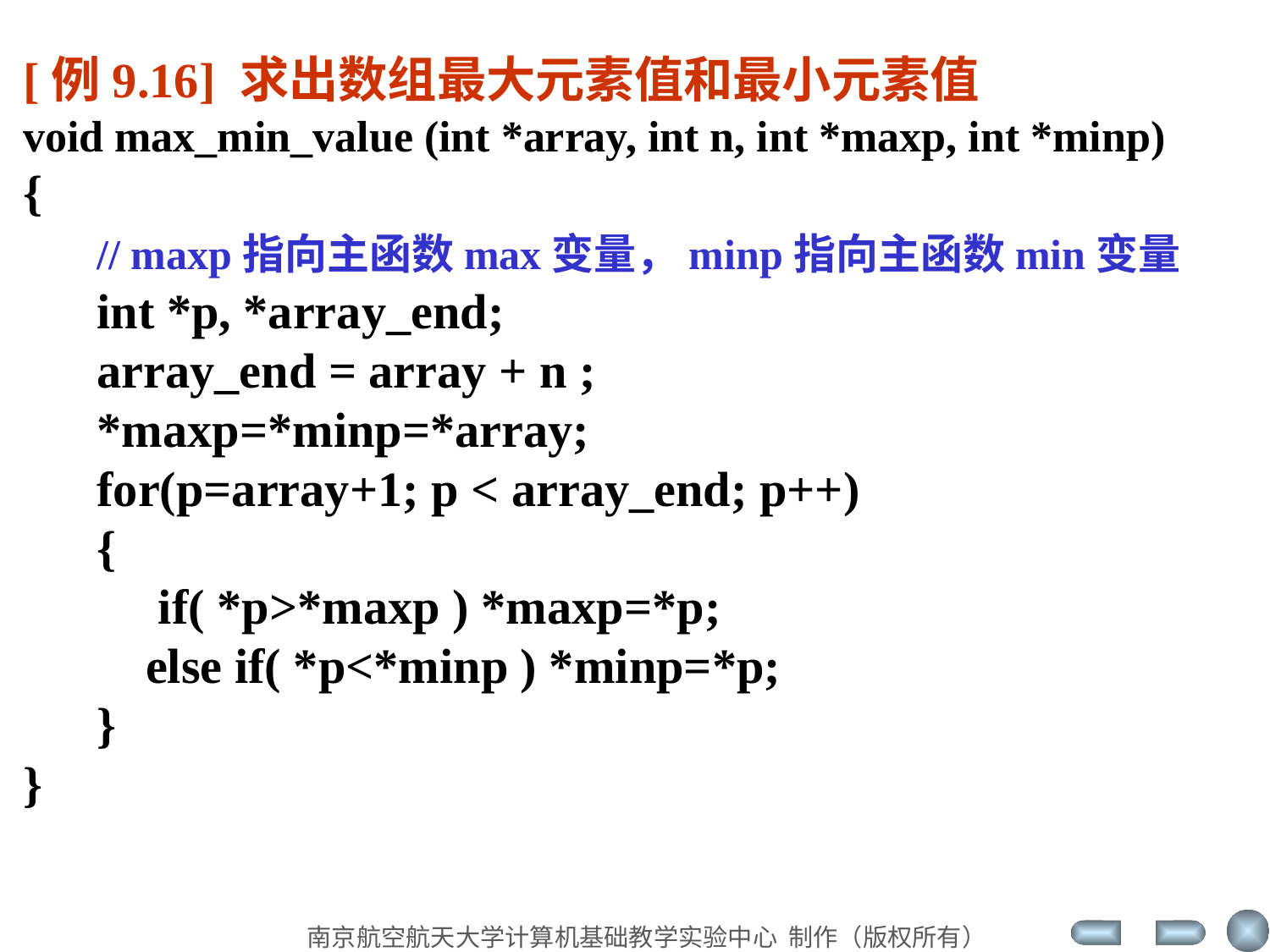

[例9.16] 求出数组最大元素值和最小元素值
void max_min_value (int *array, int n, int *maxp, int *minp)
{
      // maxp指向主函数max变量，minp指向主函数min变量
      int *p, *array_end;
      array_end = array + n ;
      *maxp=*minp=*array;
      for(p=array+1; p < array_end; p++)
      {
           if( *p>*maxp ) *maxp=*p;
          else if( *p<*minp ) *minp=*p;
      }
}